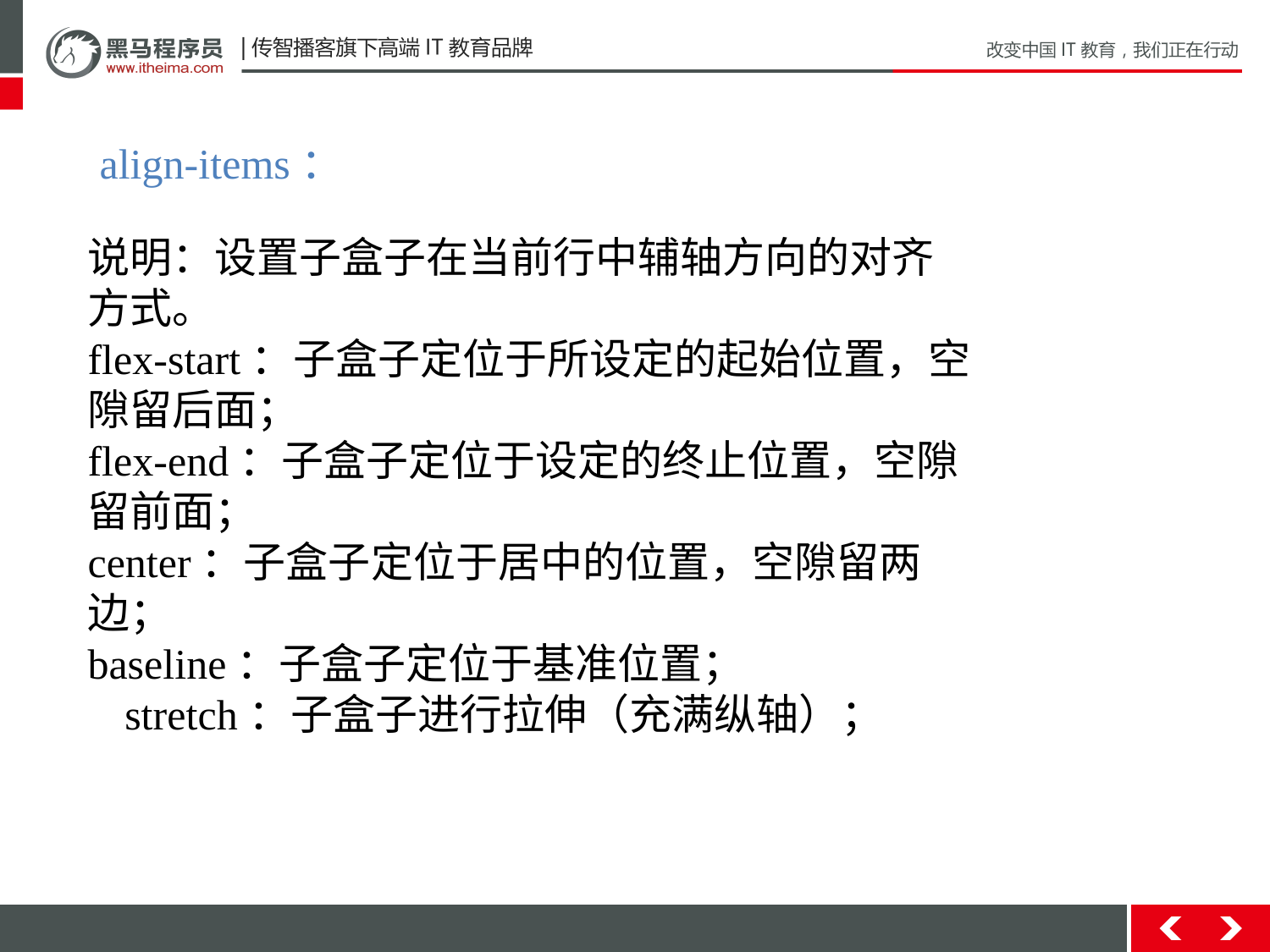

align-items：
说明：设置子盒子在当前行中辅轴方向的对齐方式。flex-start：子盒子定位于所设定的起始位置，空隙留后面；flex-end：子盒子定位于设定的终止位置，空隙留前面；center：子盒子定位于居中的位置，空隙留两边；baseline：子盒子定位于基准位置；stretch：子盒子进行拉伸（充满纵轴）；